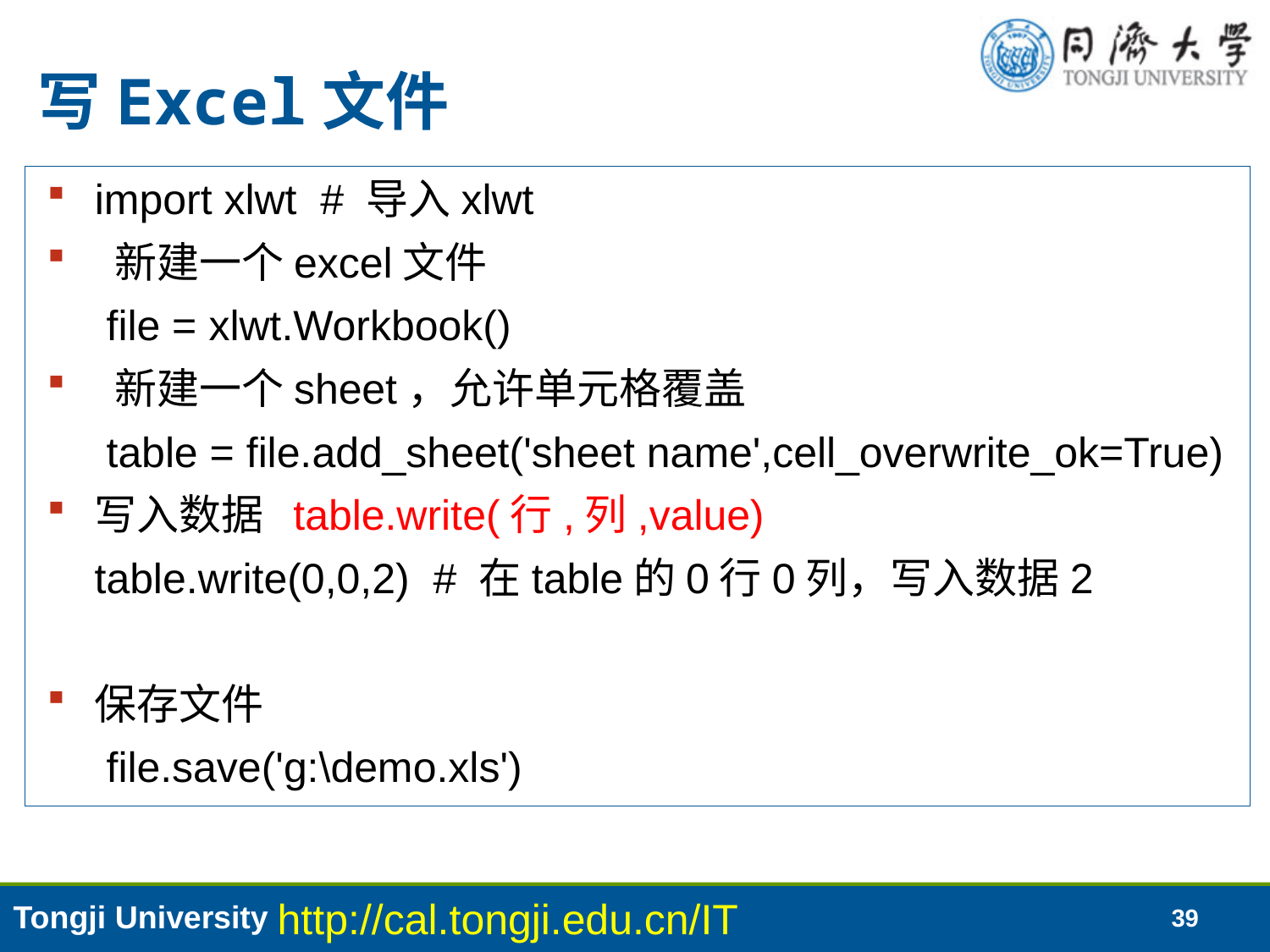

# 写Excel文件
import xlwt  # 导入xlwt
 新建一个excel文件
     file = xlwt.Workbook()
 新建一个sheet，允许单元格覆盖
     table = file.add_sheet('sheet name',cell_overwrite_ok=True)
写入数据  table.write(行,列,value)
    table.write(0,0,2)  # 在table的0行0列，写入数据2

保存文件
     file.save('g:\demo.xls')